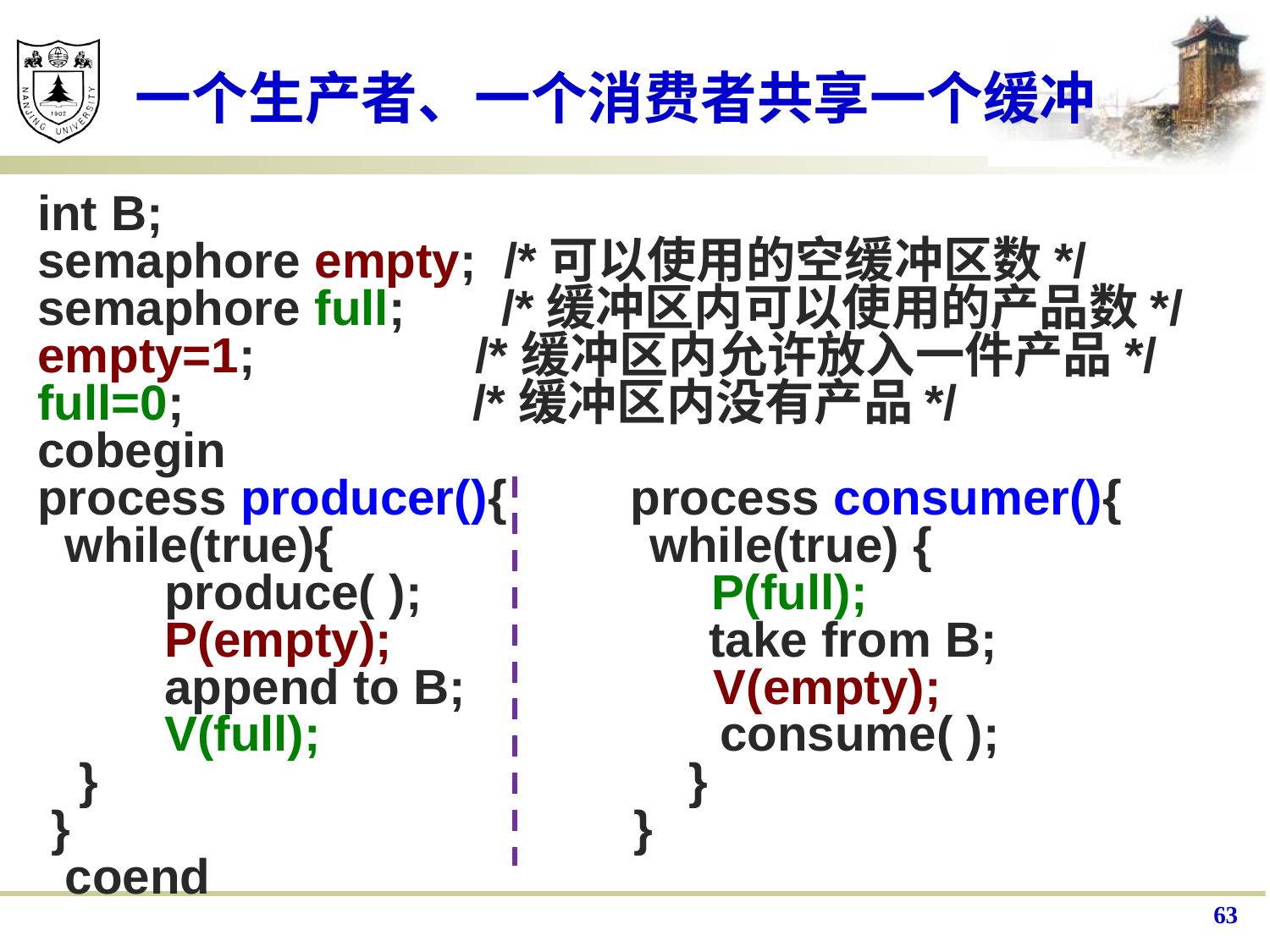

# 一个生产者、一个消费者共享一个缓冲
int B;
semaphore empty;  /*可以使用的空缓冲区数*/
semaphore full;       /*缓冲区内可以使用的产品数*/
empty=1;                /*缓冲区内允许放入一件产品*/
full=0;                     /*缓冲区内没有产品*/
cobegin
process producer(){         process consumer(){
  while(true){                       while(true) {
	produce( );                     P(full);
	P(empty);                       take from B;
	append to B;                  V(empty);
	V(full);                             consume( );
   }                                           }
 }                                         }
  coend
63